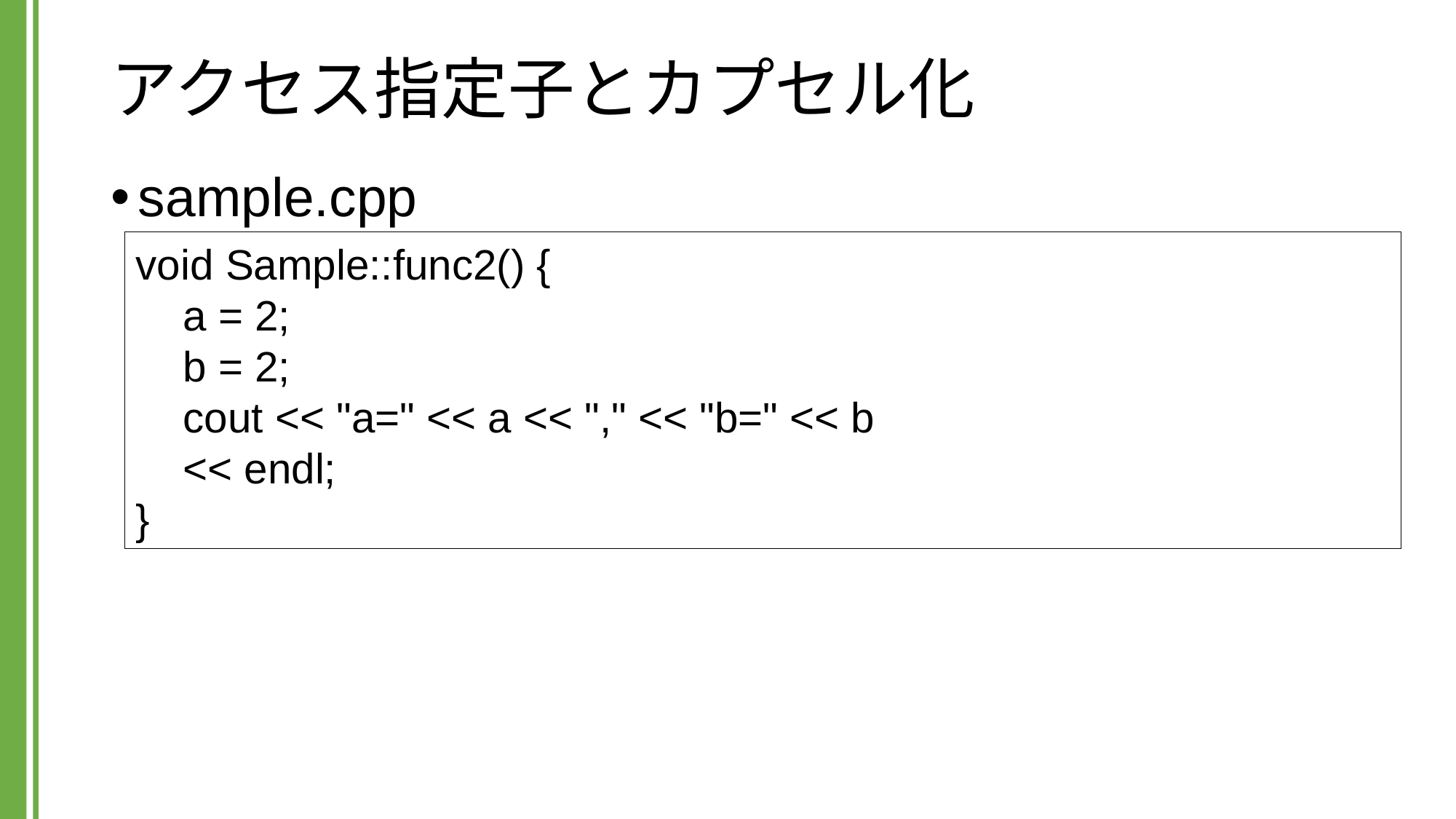

# アクセス指定子とカプセル化
sample.cpp

void Sample::func2() {
    a = 2;
    b = 2;
    cout << "a=" << a << "," << "b=" << b
    << endl;
}